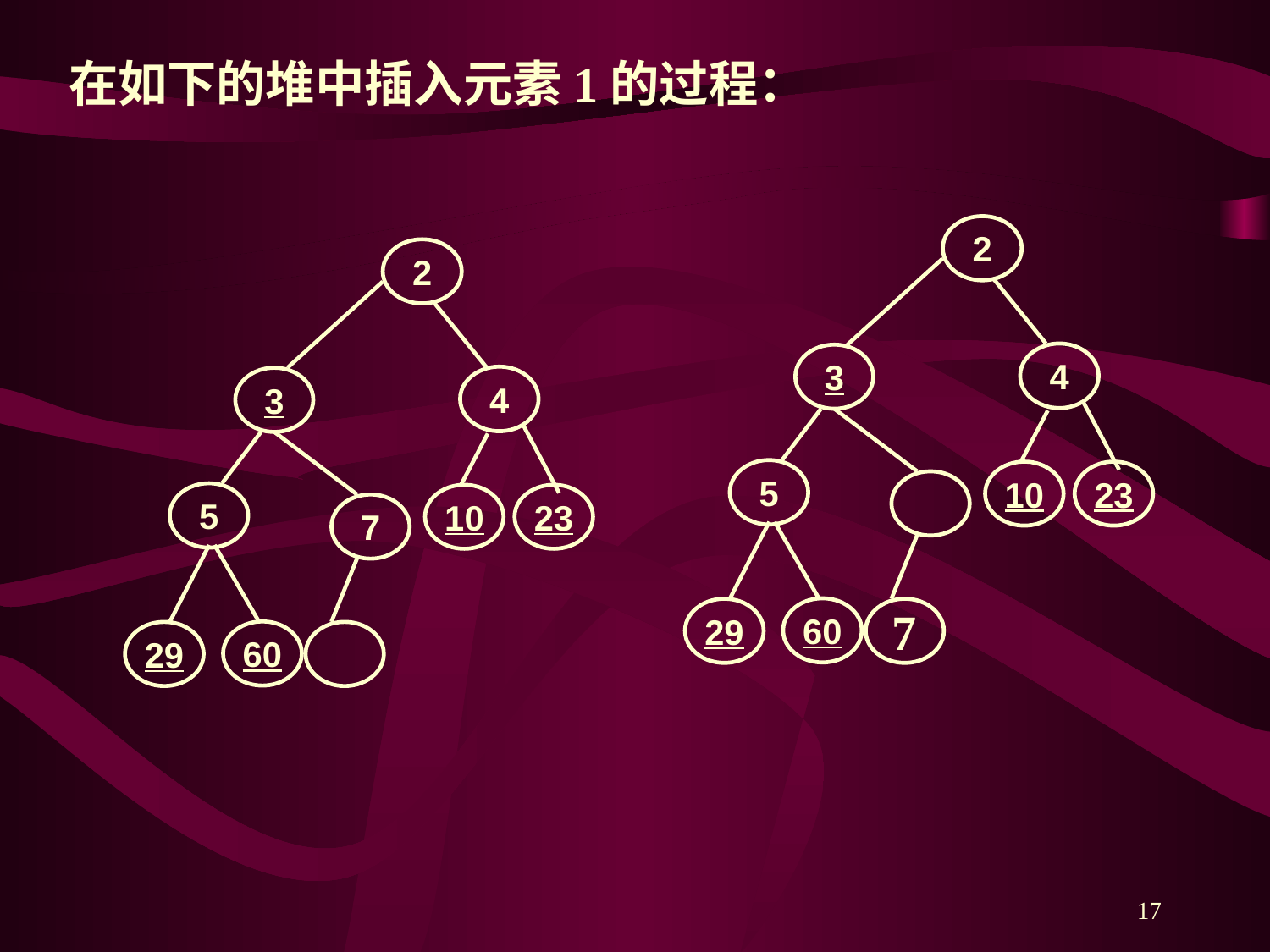

在如下的堆中插入元素1的过程：
2

4
3

5
10
23

60
29
7
2

4
3

5
10
23
7

60
29

17